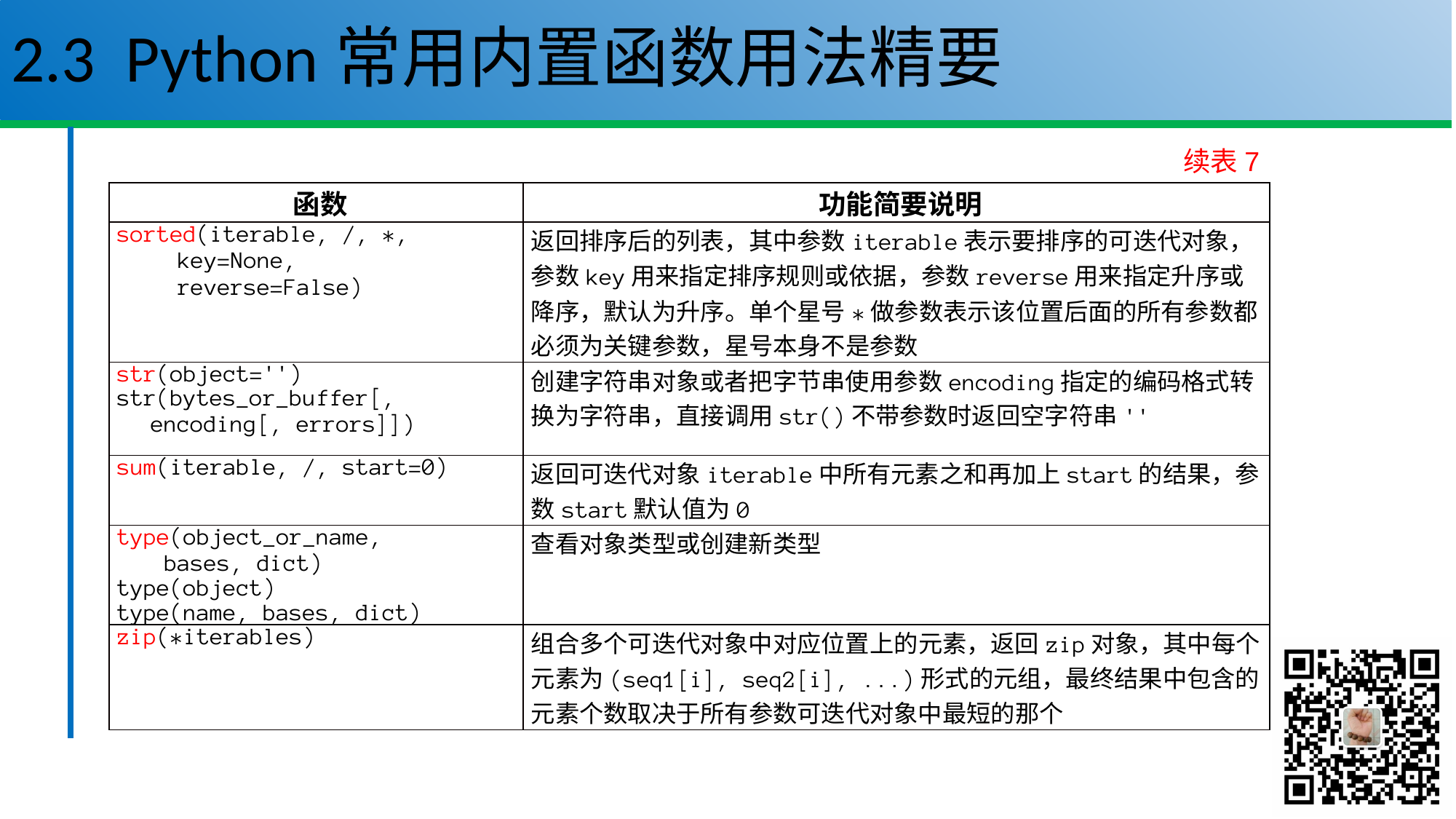

# 2.3  Python常用内置函数用法精要
续表7
| 函数 | 功能简要说明 |
| --- | --- |
| sorted(iterable, /, \*, key=None, reverse=False) | 返回排序后的列表，其中参数iterable表示要排序的可迭代对象，参数key用来指定排序规则或依据，参数reverse用来指定升序或降序，默认为升序。单个星号\*做参数表示该位置后面的所有参数都必须为关键参数，星号本身不是参数 |
| str(object='') str(bytes\_or\_buffer[, encoding[, errors]]) | 创建字符串对象或者把字节串使用参数encoding指定的编码格式转换为字符串，直接调用str()不带参数时返回空字符串'' |
| sum(iterable, /, start=0) | 返回可迭代对象iterable中所有元素之和再加上start的结果，参数start默认值为0 |
| type(object\_or\_name, bases, dict) type(object) type(name, bases, dict) | 查看对象类型或创建新类型 |
| zip(\*iterables) | 组合多个可迭代对象中对应位置上的元素，返回zip对象，其中每个元素为(seq1[i], seq2[i], ...)形式的元组，最终结果中包含的元素个数取决于所有参数可迭代对象中最短的那个 |
45